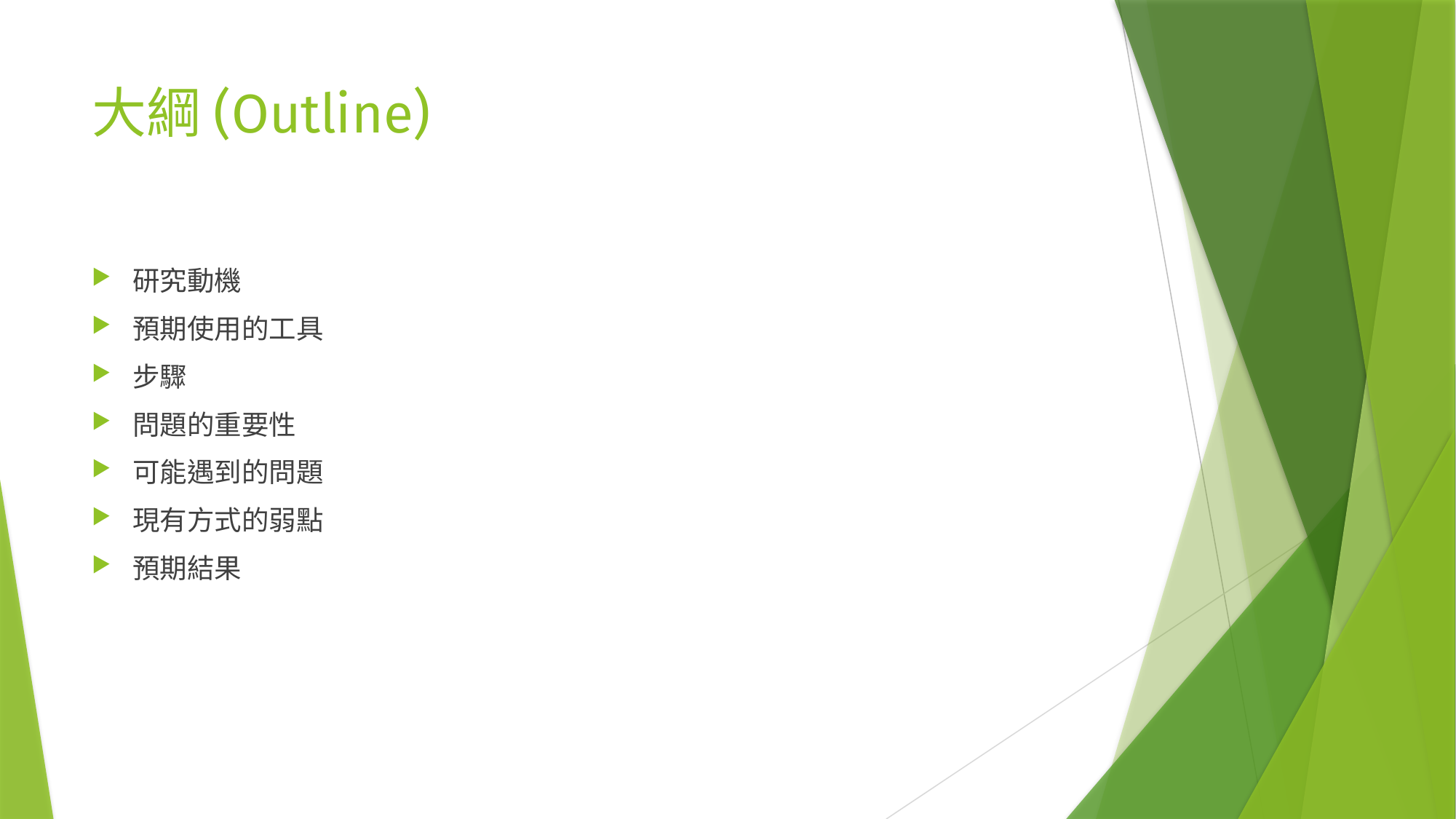

# 大綱(Outline)
研究動機
預期使用的工具
步驟
問題的重要性
可能遇到的問題
現有方式的弱點
預期結果